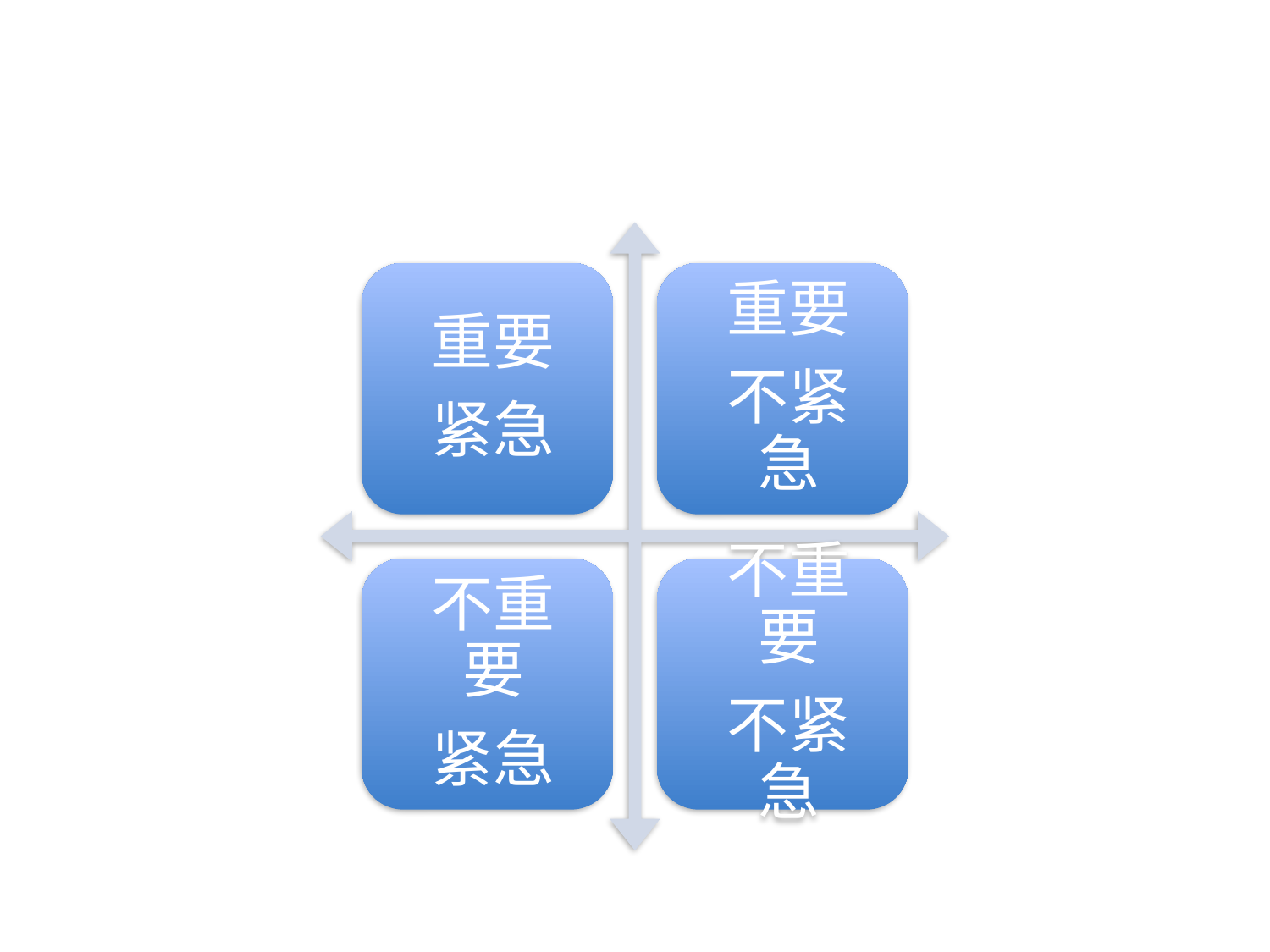

重要
紧急
重要
不紧急
不重要
紧急
不重要
不紧急